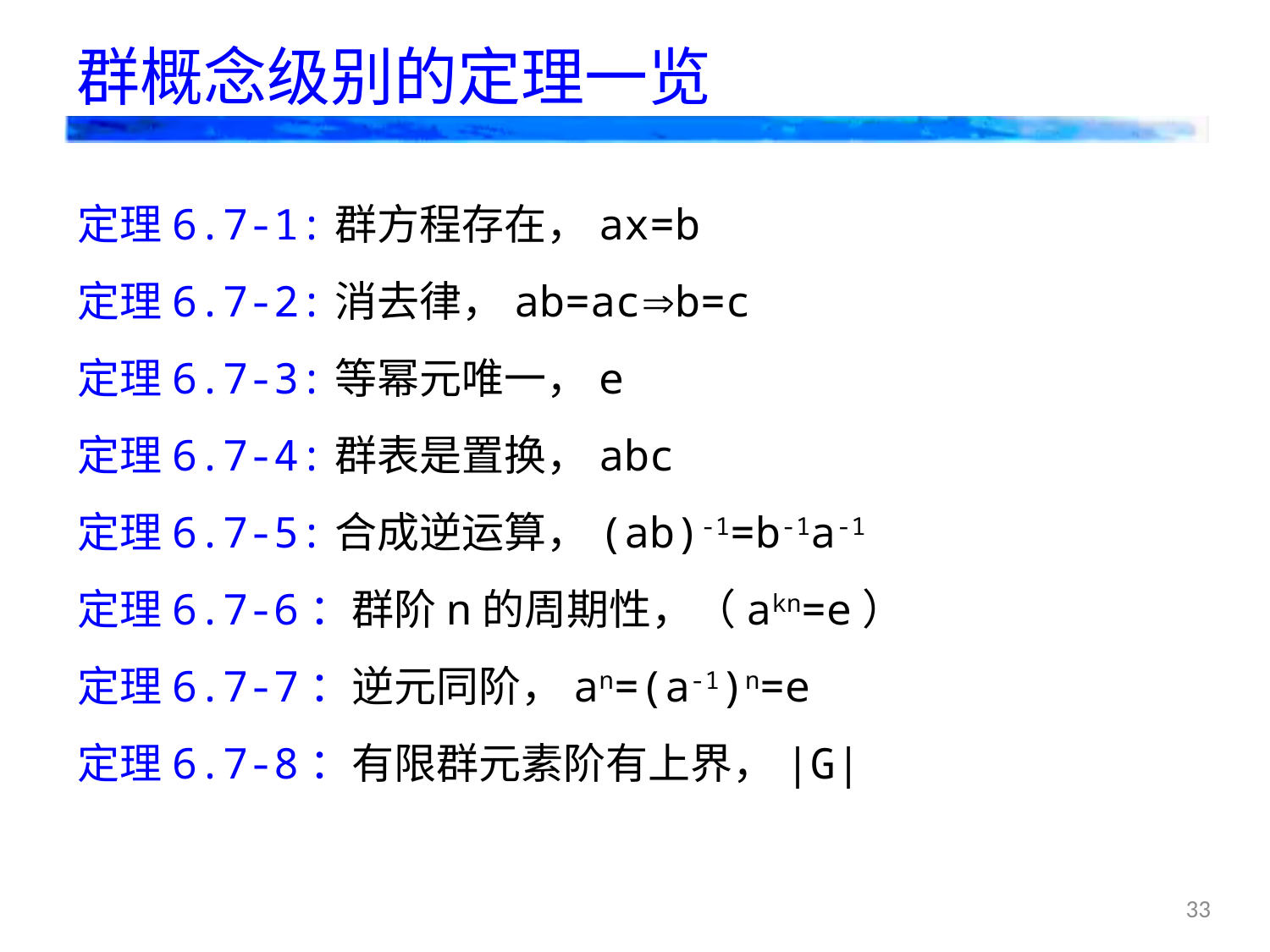

# 群概念级别的定理一览
定理6.7-1:群方程存在，ax=b
定理6.7-2:消去律，ab=ac⇒b=c
定理6.7-3:等幂元唯一，e
定理6.7-4:群表是置换，abc
定理6.7-5:合成逆运算，(ab)-1=b-1a-1
定理6.7-6：群阶n的周期性，（akn=e）
定理6.7-7：逆元同阶，an=(a-1)n=e
定理6.7-8：有限群元素阶有上界，|G|
33